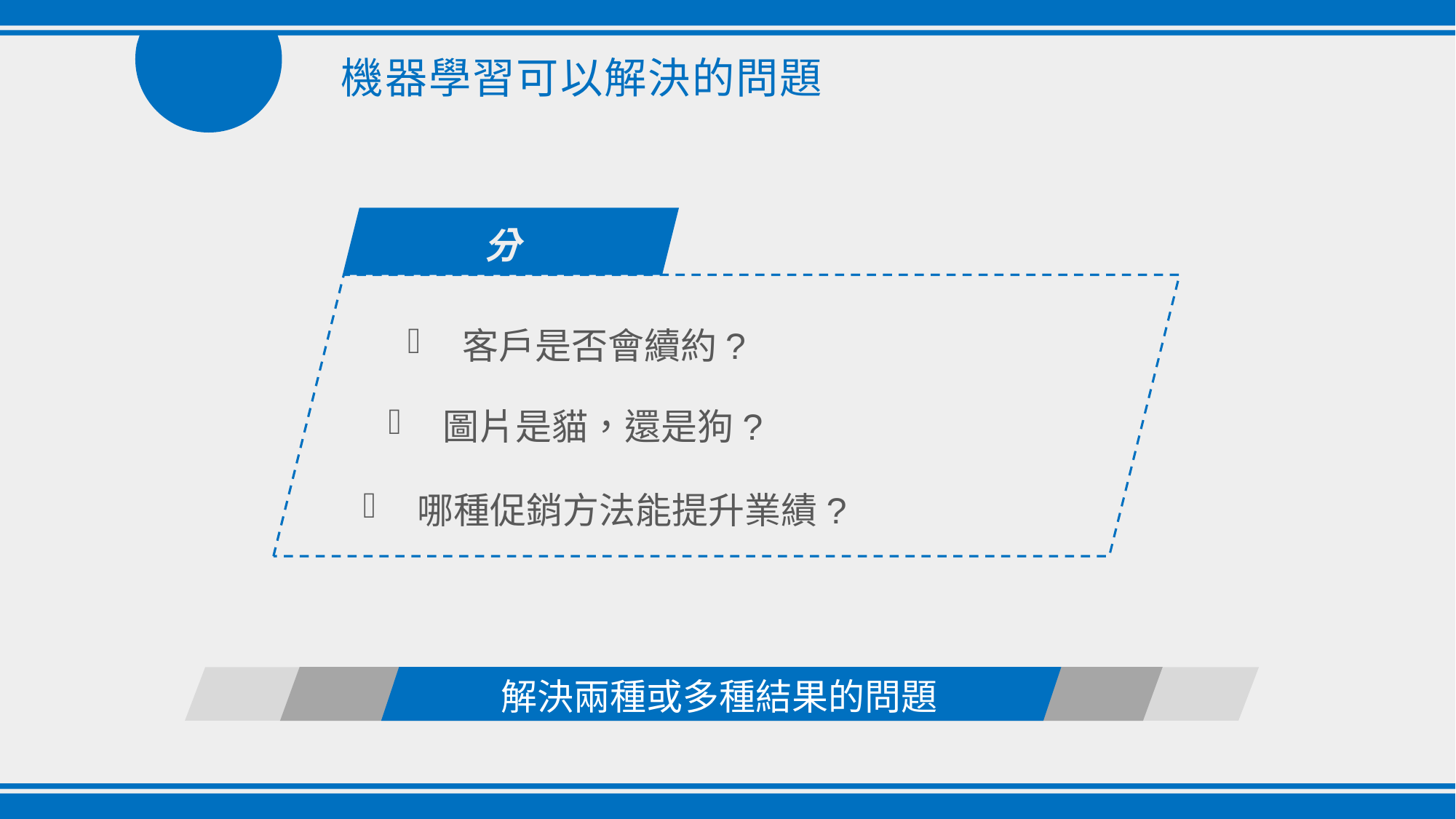

機器學習可以解決的問題

客戶是否會續約?
圖片是貓，還是狗?
哪種促銷方法能提升業績?
分類

解決兩種或多種結果的問題